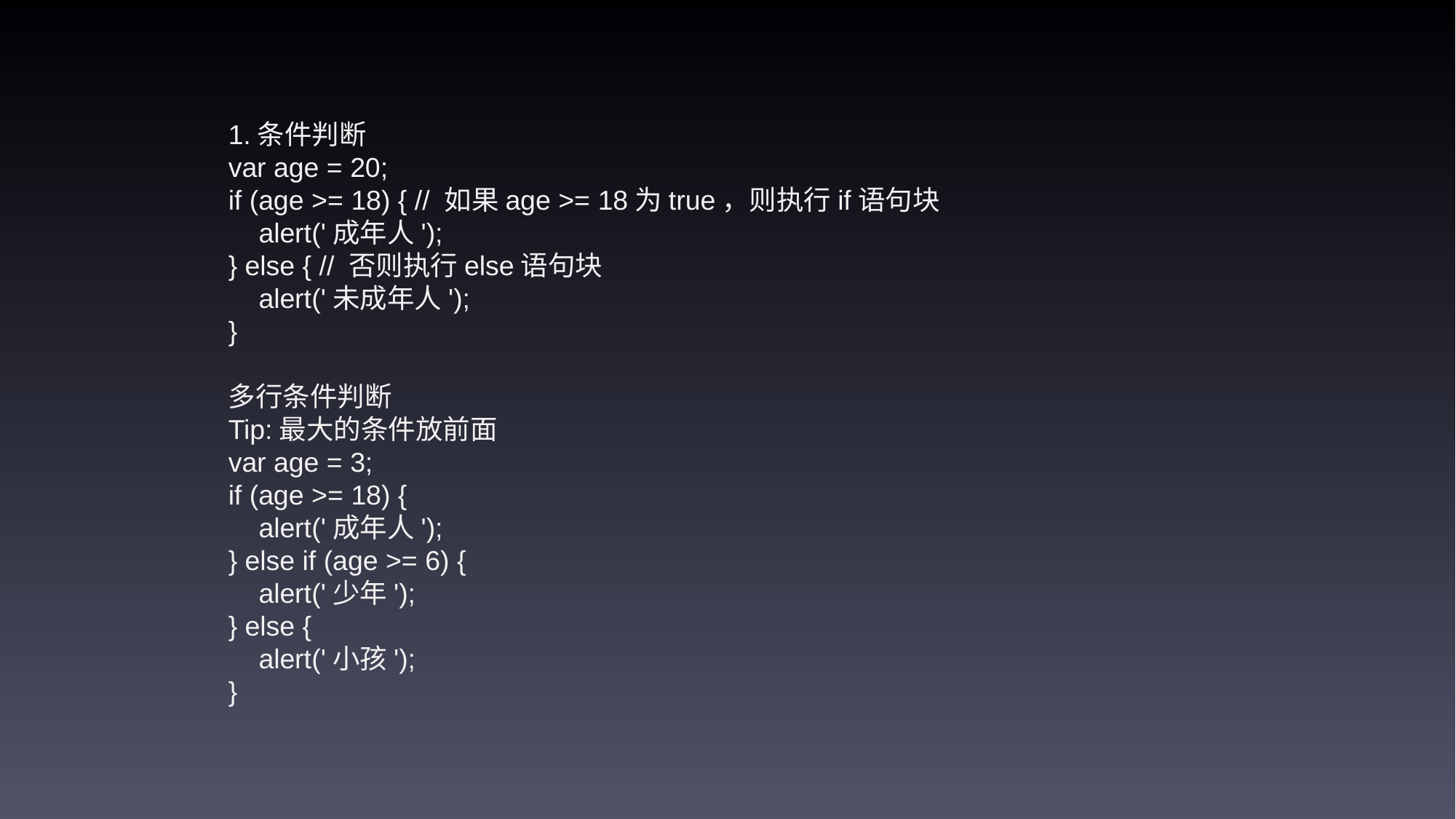

1.条件判断
var age = 20;
if (age >= 18) { // 如果age >= 18为true，则执行if语句块
    alert('成年人');
} else { // 否则执行else语句块
    alert('未成年人');
}

多行条件判断
Tip:最大的条件放前面
var age = 3;
if (age >= 18) {
    alert('成年人');
} else if (age >= 6) {
    alert('少年');
} else {
    alert('小孩');
}